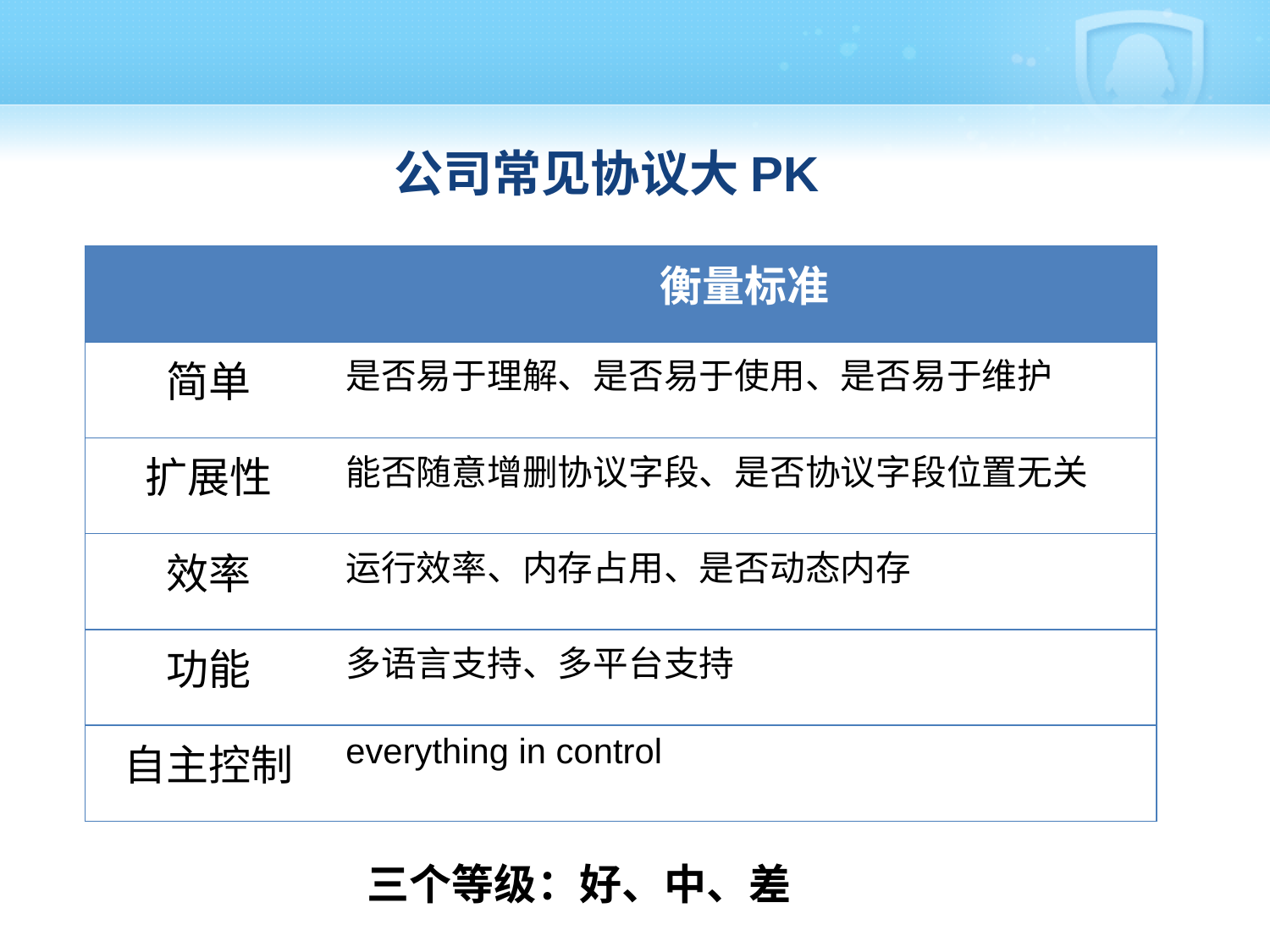

# 公司常见协议大PK
|  | 衡量标准 |
| --- | --- |
| 简单 | 是否易于理解、是否易于使用、是否易于维护 |
| 扩展性 | 能否随意增删协议字段、是否协议字段位置无关 |
| 效率 | 运行效率、内存占用、是否动态内存 |
| 功能 | 多语言支持、多平台支持 |
| 自主控制 | everything in control |
三个等级：好、中、差